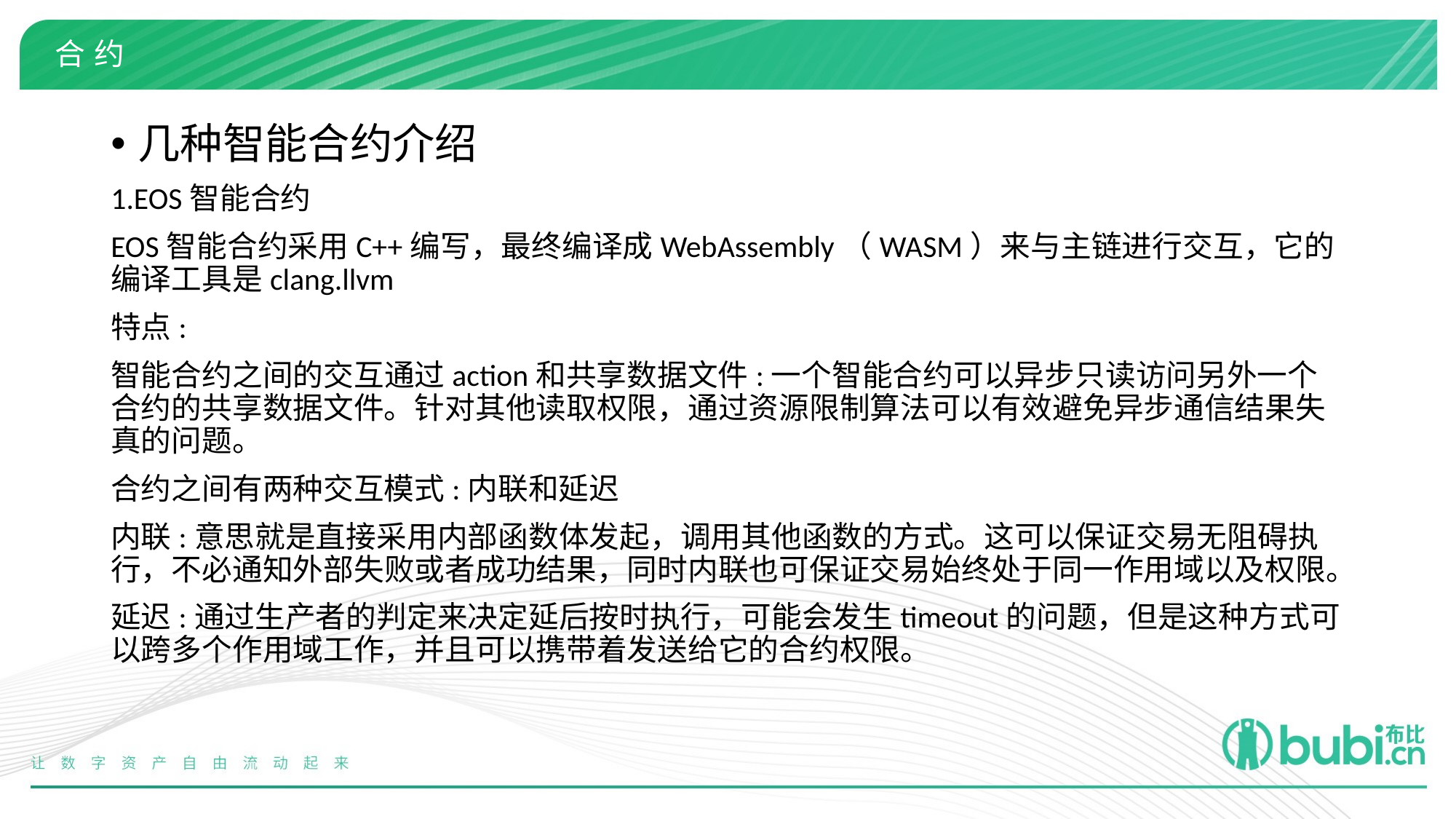

# 合约
几种智能合约介绍
1.EOS智能合约
EOS智能合约采用C++编写，最终编译成WebAssembly（WASM）来与主链进行交互，它的编译工具是clang.llvm
特点:
智能合约之间的交互通过action和共享数据文件:一个智能合约可以异步只读访问另外一个合约的共享数据文件。针对其他读取权限，通过资源限制算法可以有效避免异步通信结果失真的问题。
合约之间有两种交互模式:内联和延迟
内联:意思就是直接采用内部函数体发起，调用其他函数的方式。这可以保证交易无阻碍执行，不必通知外部失败或者成功结果，同时内联也可保证交易始终处于同一作用域以及权限。
延迟:通过生产者的判定来决定延后按时执行，可能会发生timeout的问题，但是这种方式可以跨多个作用域工作，并且可以携带着发送给它的合约权限。